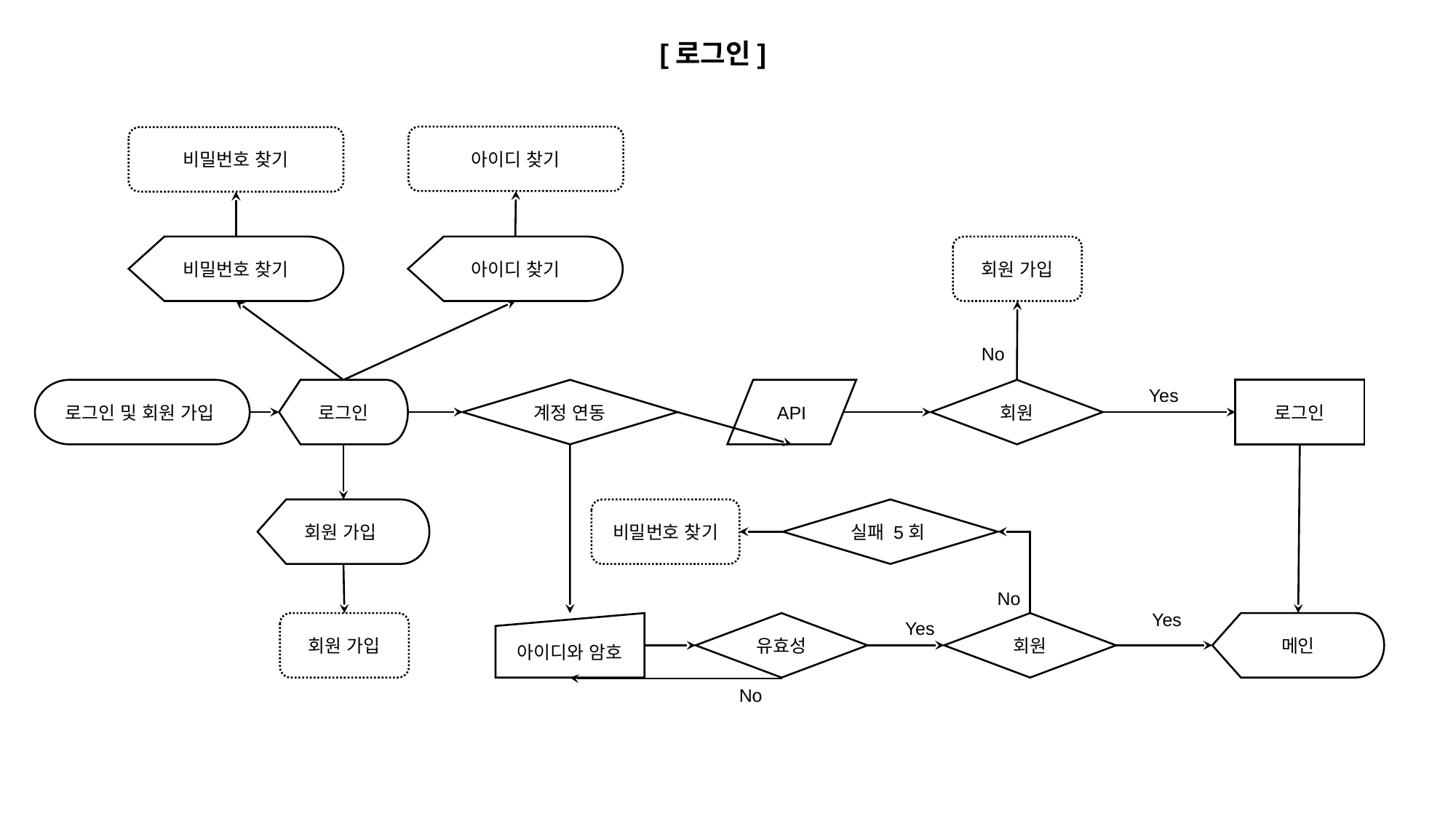

[로그인]
아이디 찾기
비밀번호 찾기
비밀번호 찾기
아이디 찾기
회원 가입
No
Yes
로그인 및 회원 가입
로그인
계정 연동
API
회원
로그인
회원 가입
비밀번호 찾기
실패 5회
No
Yes
Yes
회원 가입
아이디와 암호
유효성
회원
메인
No